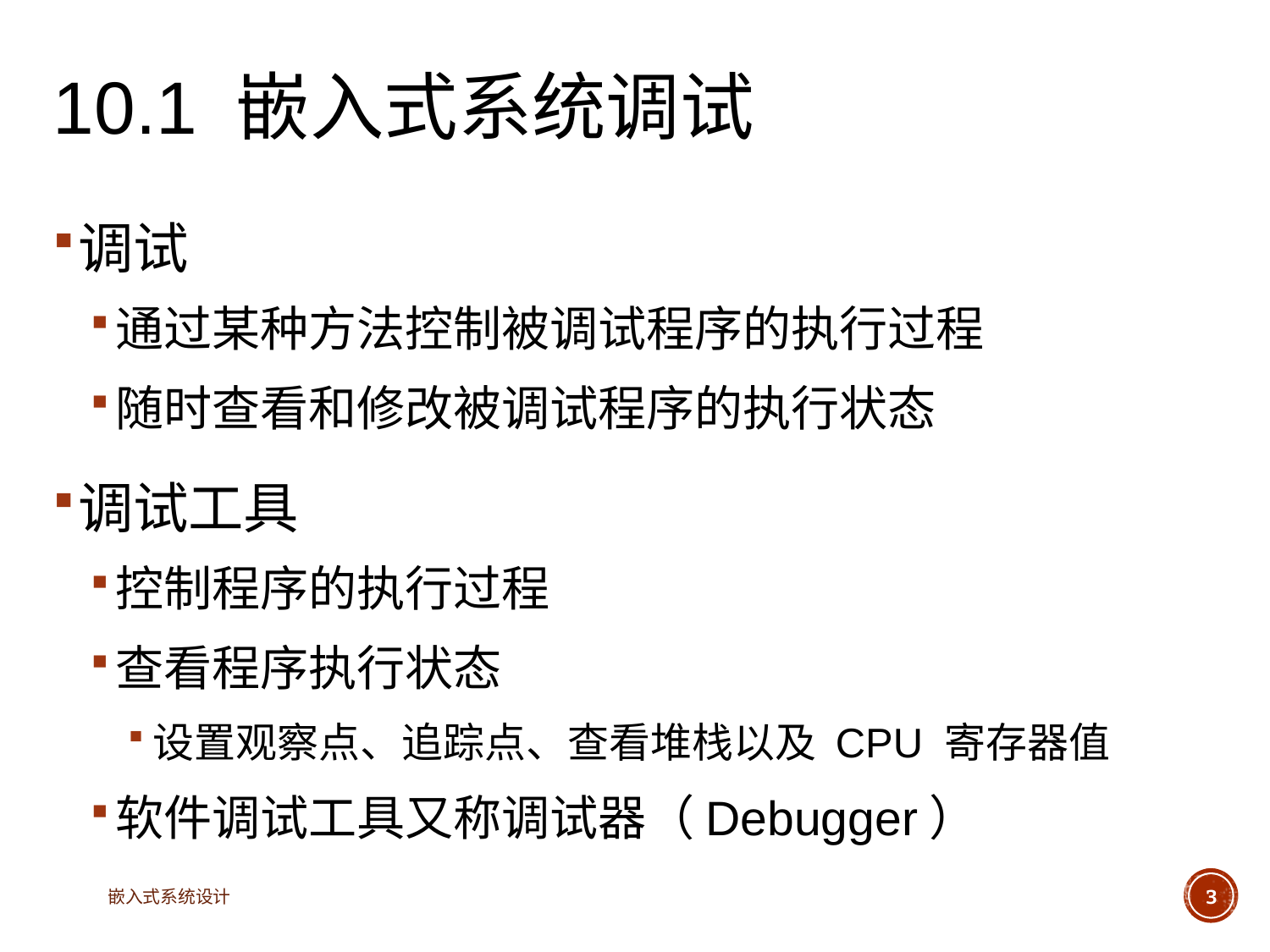

# 10.1 嵌入式系统调试
调试
通过某种方法控制被调试程序的执行过程
随时查看和修改被调试程序的执行状态
调试工具
控制程序的执行过程
查看程序执行状态
设置观察点、追踪点、查看堆栈以及 CPU 寄存器值
软件调试工具又称调试器（Debugger）
嵌入式系统设计
3